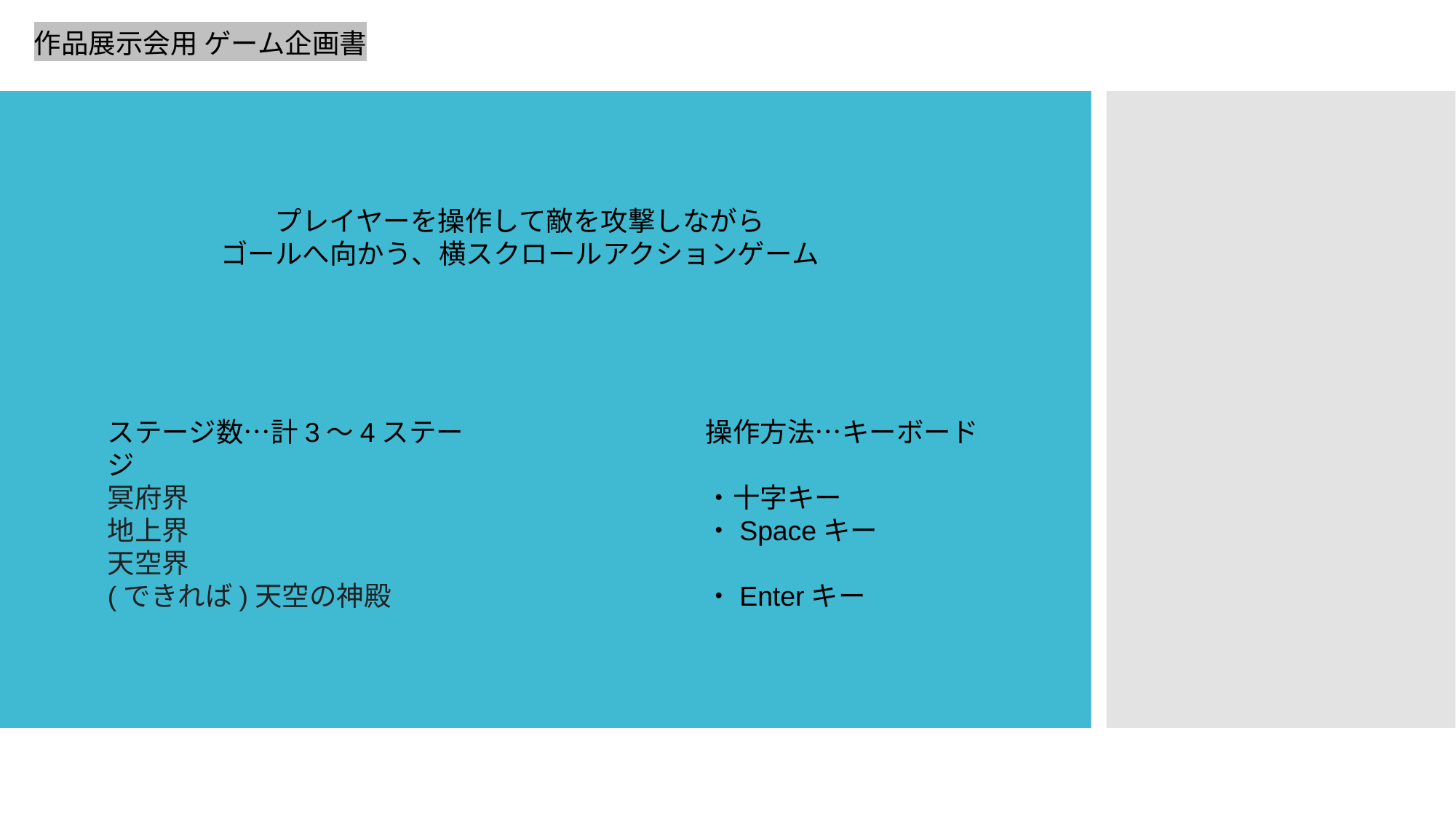

作品展示会用 ゲーム企画書
プレイヤーを操作して敵を攻撃しながら
ゴールへ向かう、横スクロールアクションゲーム
ステージ数…計3～4ステージ
冥府界
地上界
天空界
(できれば)天空の神殿
操作方法…キーボード

・十字キー
・Spaceキー

・Enterキー